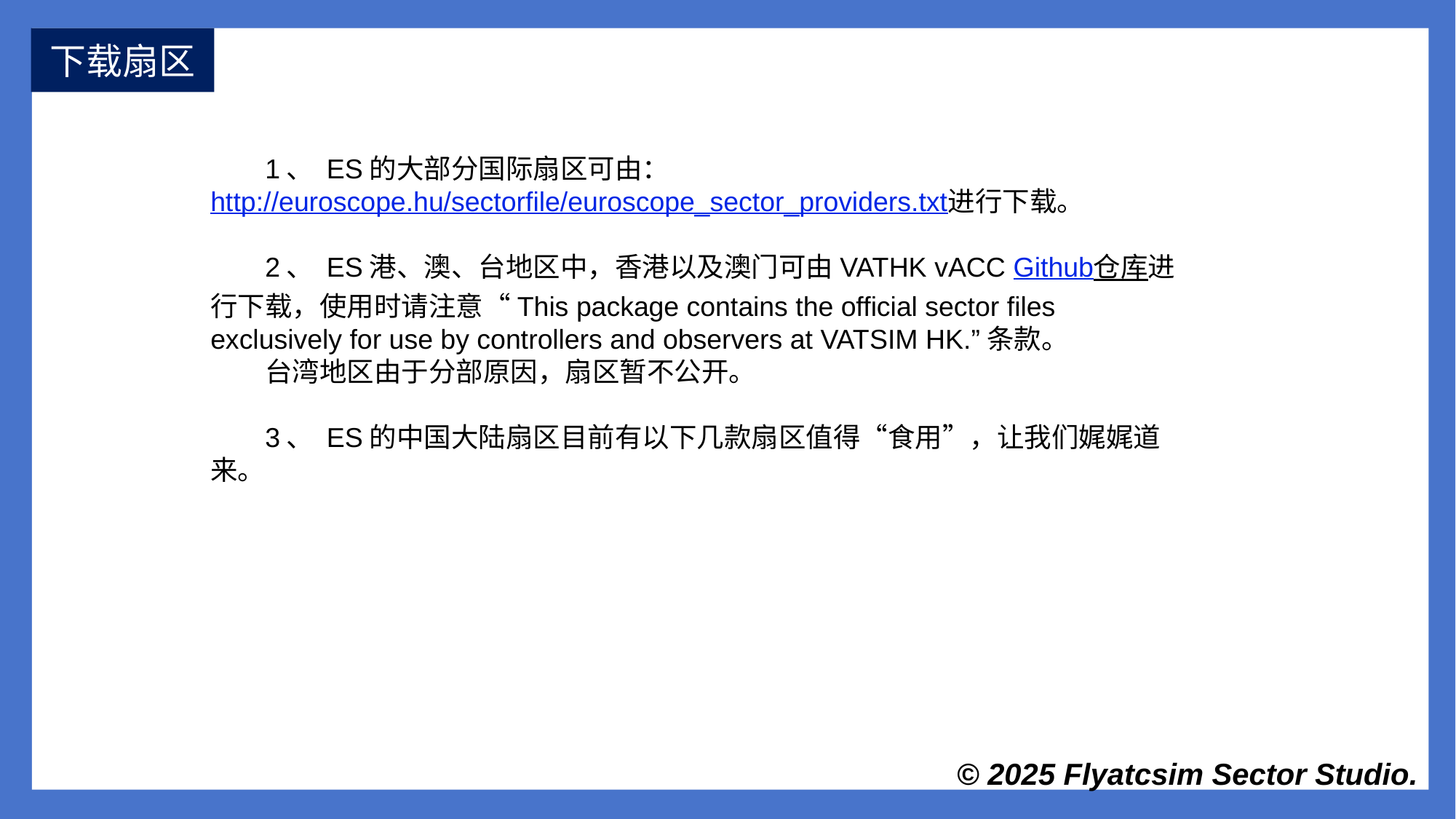

下载扇区
1、 ES的大部分国际扇区可由：http://euroscope.hu/sectorfile/euroscope_sector_providers.txt进行下载。

2、 ES港、澳、台地区中，香港以及澳门可由VATHK vACC Github仓库进行下载，使用时请注意“This package contains the official sector files exclusively for use by controllers and observers at VATSIM HK.”条款。
台湾地区由于分部原因，扇区暂不公开。

3、 ES的中国大陆扇区目前有以下几款扇区值得“食用”，让我们娓娓道来。
| 扇区名称 | 优点 | 缺点 | 下载方式 |
| --- | --- | --- | --- |
| Flyatcsim Sector Package 免费版 | 免费。 | 要啥自行车：（ | 进入“Flyatcsim空管模拟机交流群”。 |
| Flyatcsim Sector Package 付费版 | 功能全面、地面扇区精美、 更新及时、内容全面细致。 | 28CNY/月 | mbd.pub/o/bread/Zpqcmp9w |
| CAB\_ZBBB\_VATPRC | 梦开始的地方（含过期的aip）。 | 停止更新。 | 无官方渠道。 但，有流传版本。 |
| VATPRC-Standard-Topsky-Sector-Pack | 遥遥领先！ | 仅对内开放。 | N/A |
| SinoSCT Pack | 朴素、简单、便于上手。 | 停止更新，且仅对内开放。 | N/A |
| SKYLINE\_SECTOR\_PACK | N/A | 配色过于阴间，且仅对内开放 | N/A |
| Midori Sector | N/A | 不公开。 | N/A |
| AirAmaz-Sector | 地面扇区齐全。 | 高空扇配色过于阴间且停止更新。 | github.com/AirAmaz/AirAmaz-Sector |